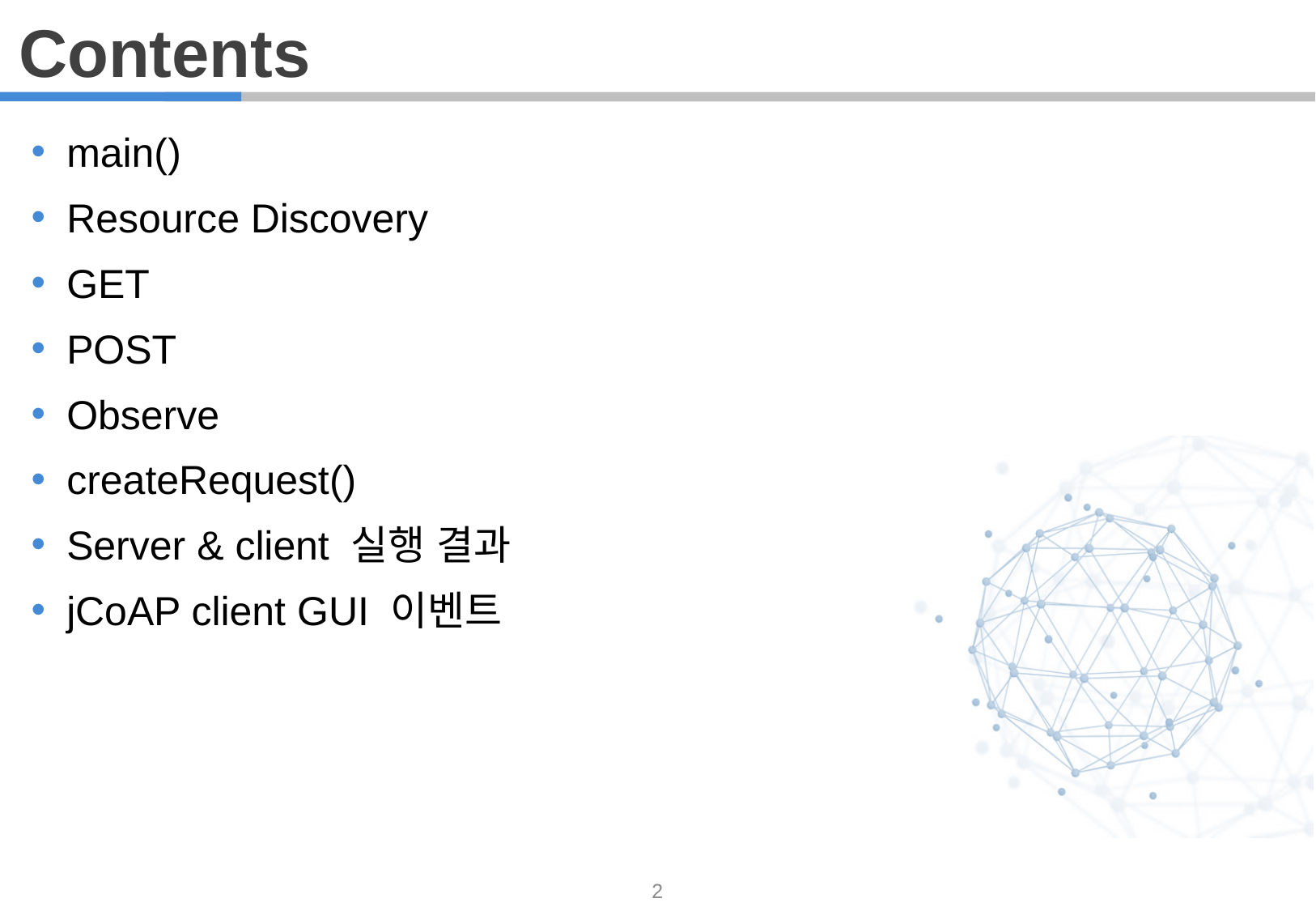

Contents
main()
Resource Discovery
GET
POST
Observe
createRequest()
Server & client 실행 결과
jCoAP client GUI 이벤트

2